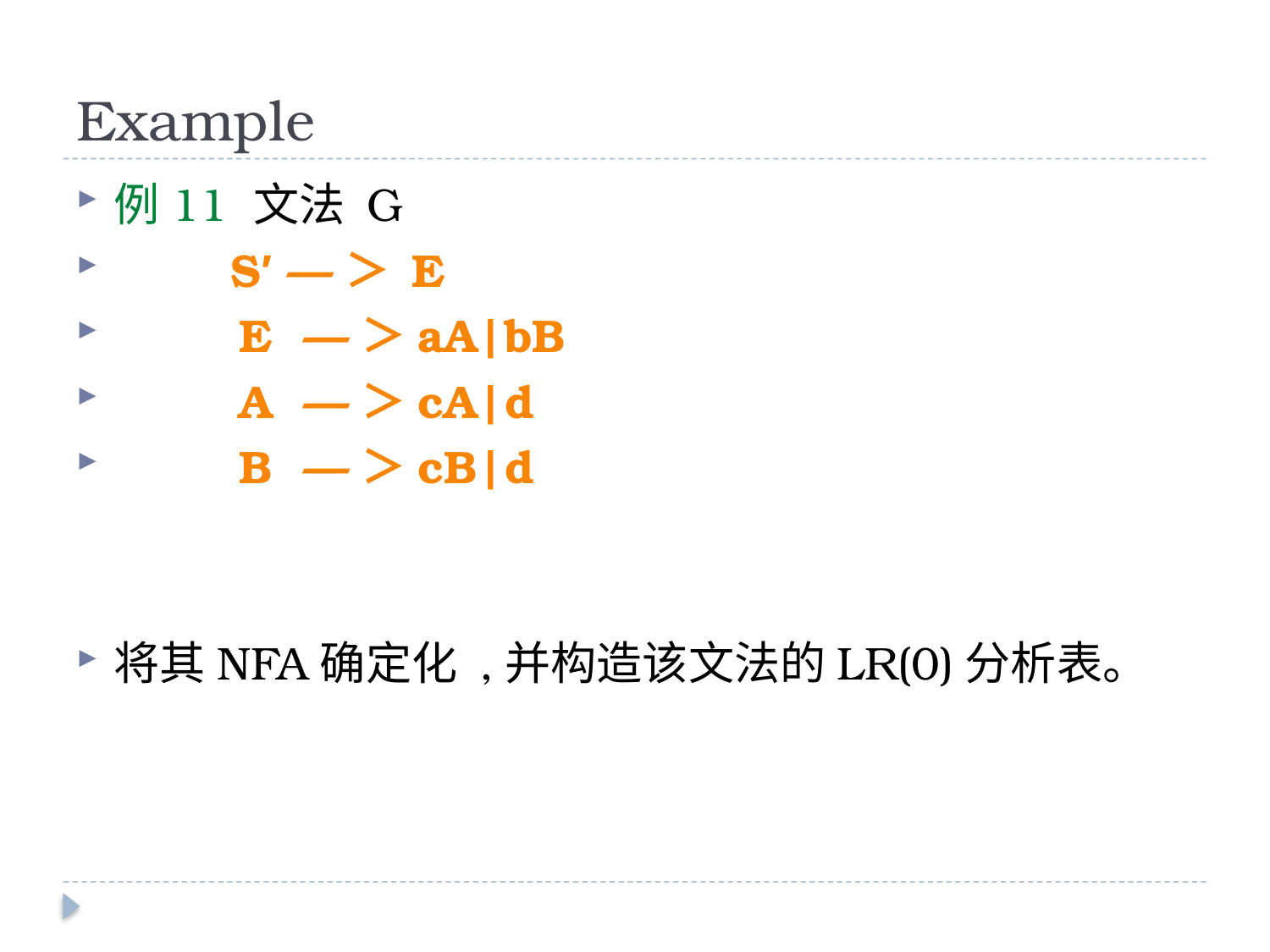

# Example
例11 文法 G
        S′ —＞ E
        E  —＞aA|bB
        A  —＞cA|d
        B  —＞cB|d

将其NFA确定化 ,并构造该文法的LR(0)分析表。
26